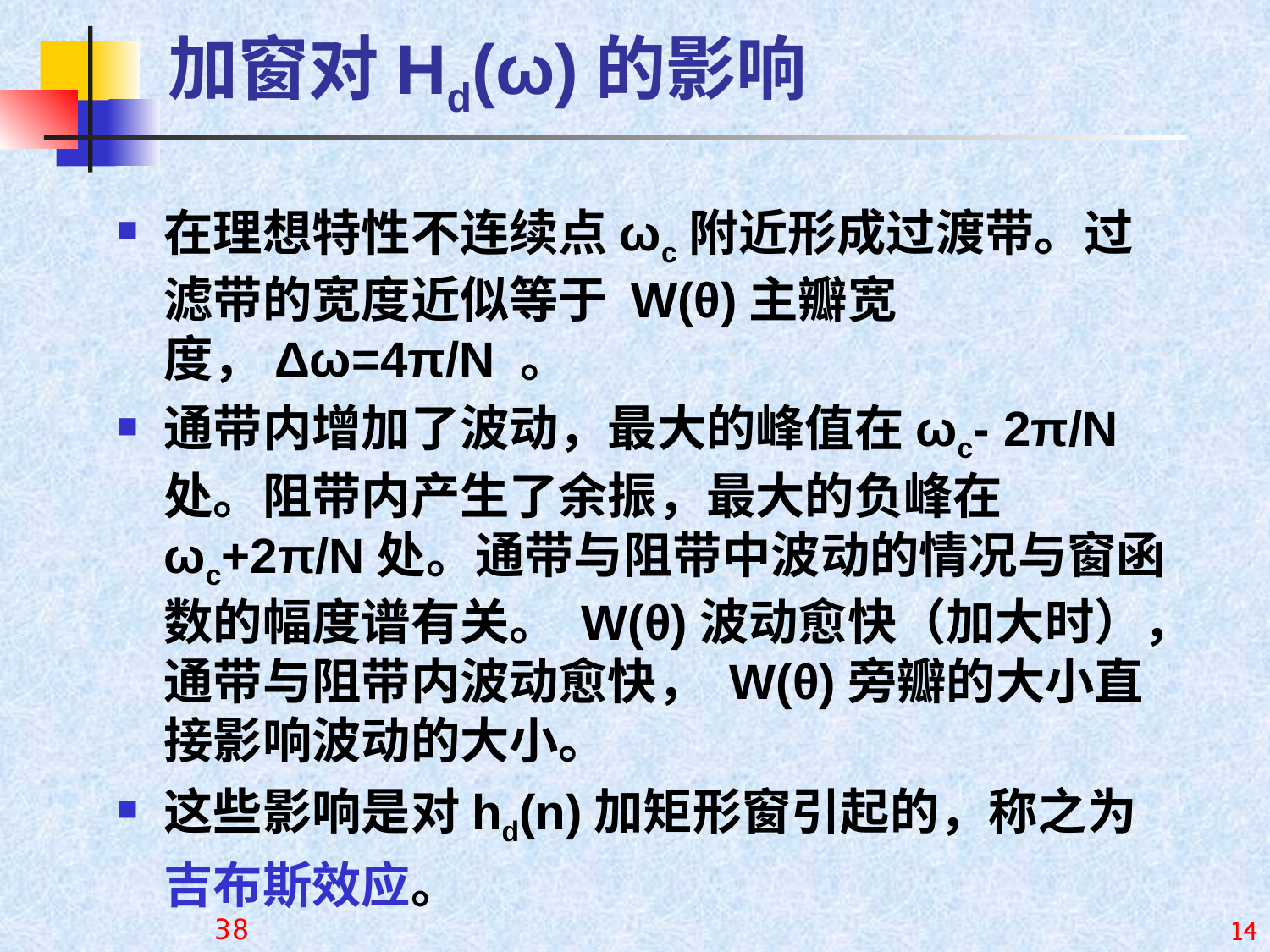

# 加窗对Hd(ω)的影响
在理想特性不连续点ωc附近形成过渡带。过滤带的宽度近似等于 W(θ)主瓣宽度，Δω=4π/N 。
通带内增加了波动，最大的峰值在ωc- 2π/N 处。阻带内产生了余振，最大的负峰在ωc+2π/N处。通带与阻带中波动的情况与窗函数的幅度谱有关。 W(θ)波动愈快（加大时），通带与阻带内波动愈快， W(θ)旁瓣的大小直接影响波动的大小。
这些影响是对hd(n)加矩形窗引起的，称之为吉布斯效应。

38
14